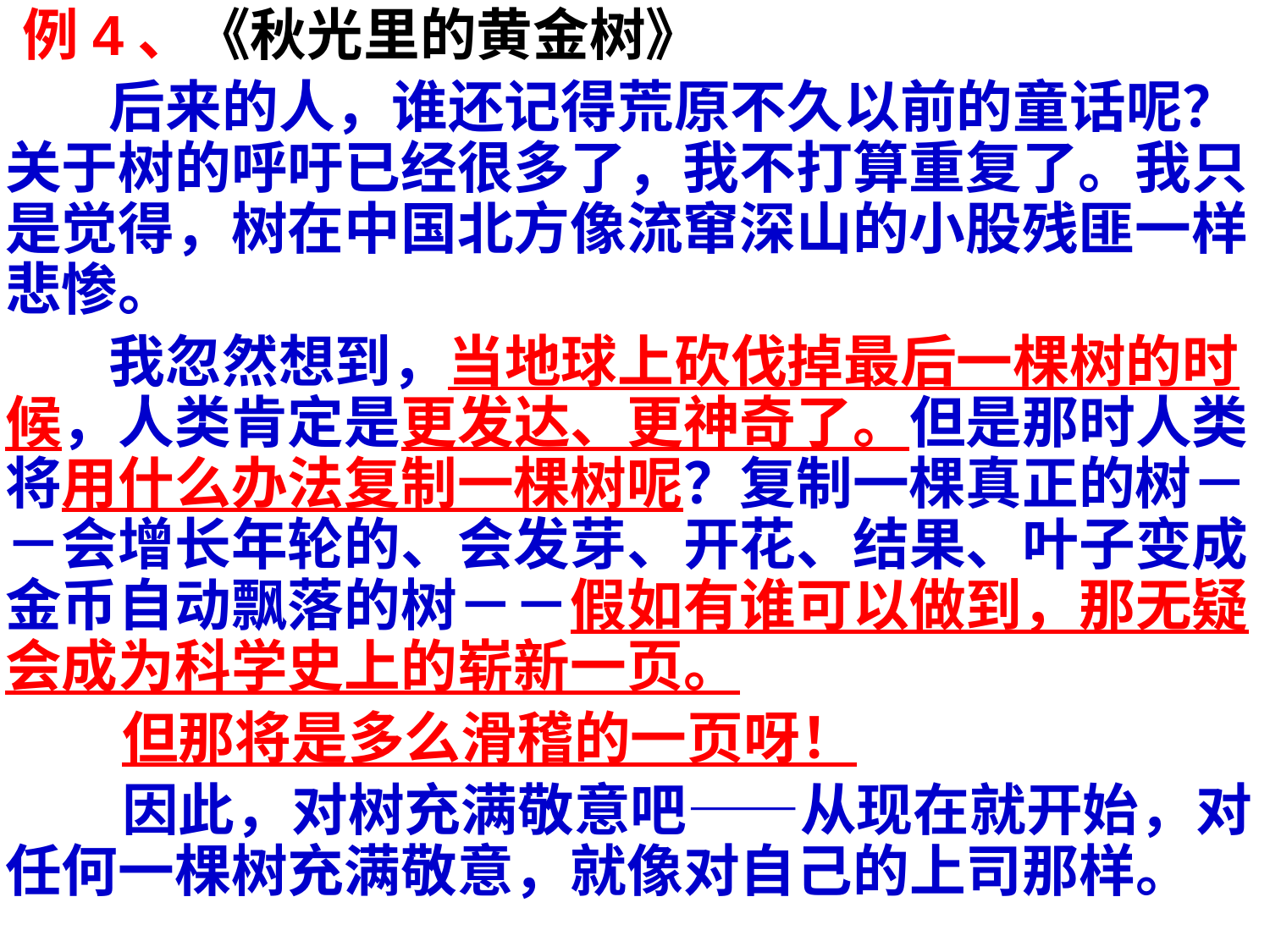

例4、《秋光里的黄金树》
       后来的人，谁还记得荒原不久以前的童话呢？关于树的呼吁已经很多了，我不打算重复了。我只是觉得，树在中国北方像流窜深山的小股残匪一样悲惨。
       我忽然想到，当地球上砍伐掉最后一棵树的时候，人类肯定是更发达、更神奇了。但是那时人类将用什么办法复制一棵树呢？复制一棵真正的树－－会增长年轮的、会发芽、开花、结果、叶子变成金币自动飘落的树－－假如有谁可以做到，那无疑会成为科学史上的崭新一页。
        但那将是多么滑稽的一页呀！
        因此，对树充满敬意吧——从现在就开始，对任何一棵树充满敬意，就像对自己的上司那样。